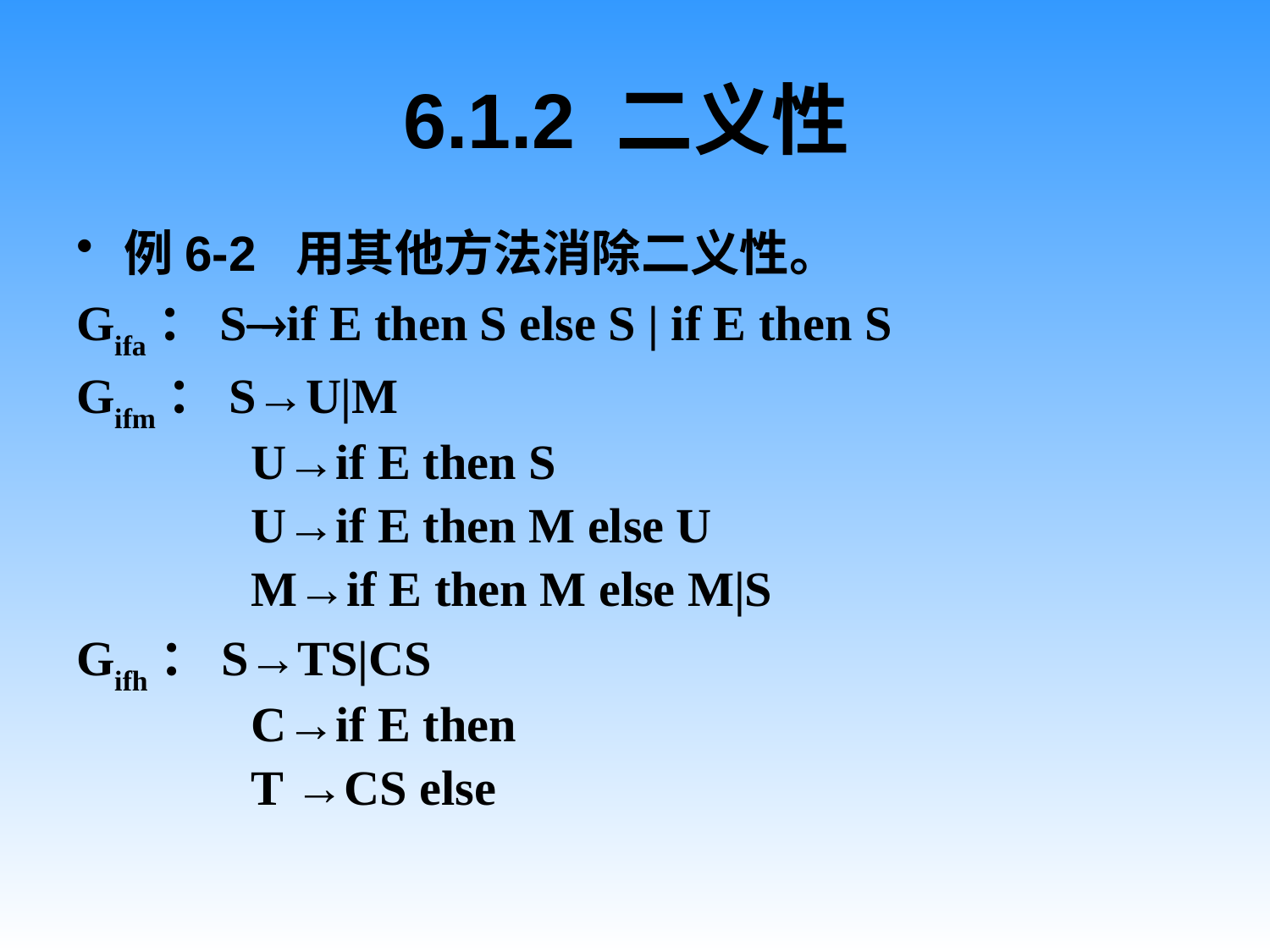

# 6.1.2 二义性
例6-2  用其他方法消除二义性。
Gifa：S→if E then S else S | if E then S
Gifm：S→U|M
		U→if E then S
		U→if E then M else U
		M→if E then M else M|S
Gifh：S→TS|CS
		C→if E then
		T →CS else

32